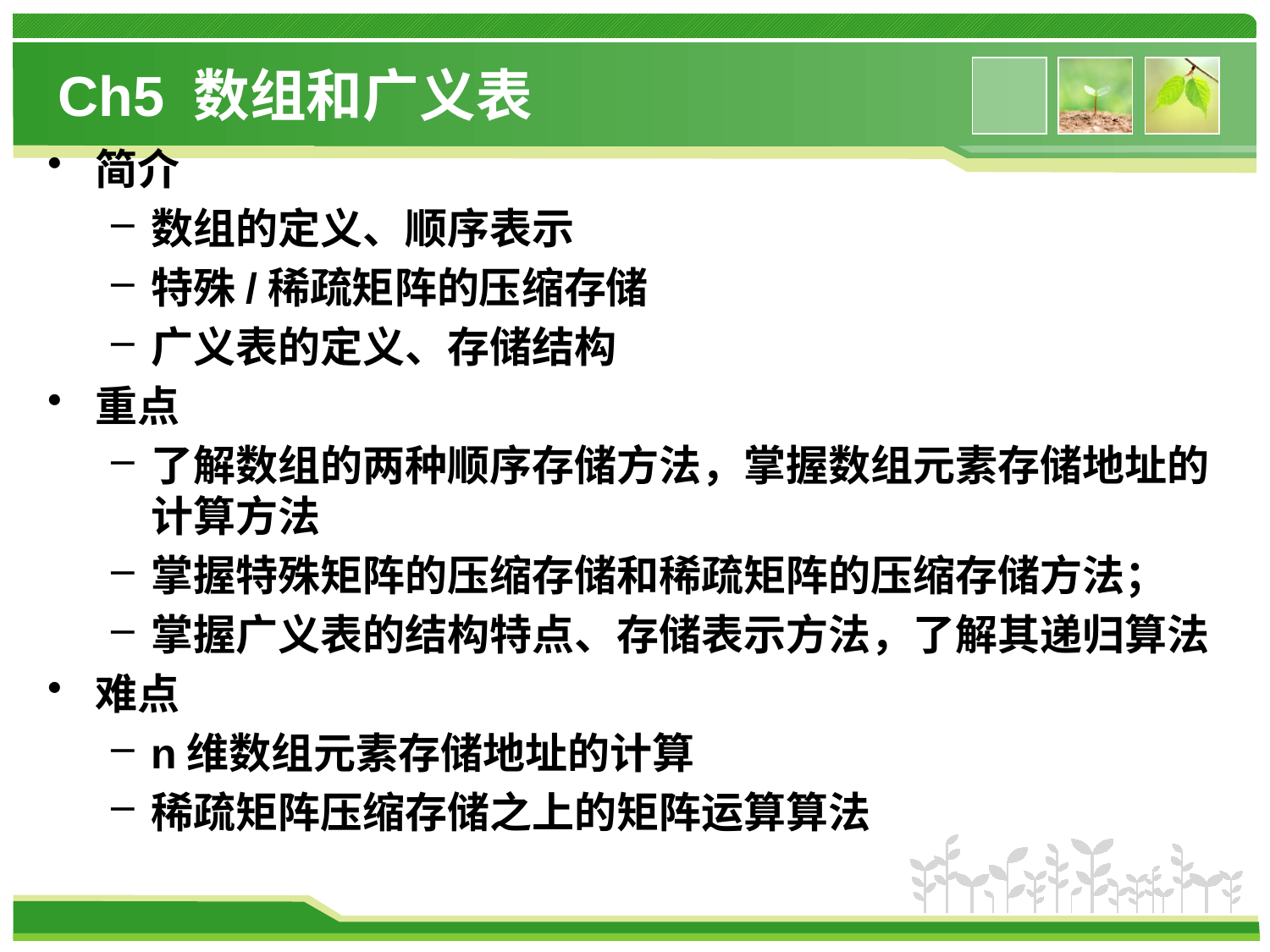

# Ch5 数组和广义表
简介
数组的定义、顺序表示
特殊/稀疏矩阵的压缩存储
广义表的定义、存储结构
重点
了解数组的两种顺序存储方法，掌握数组元素存储地址的计算方法
掌握特殊矩阵的压缩存储和稀疏矩阵的压缩存储方法；
掌握广义表的结构特点、存储表示方法，了解其递归算法
难点
n维数组元素存储地址的计算
稀疏矩阵压缩存储之上的矩阵运算算法